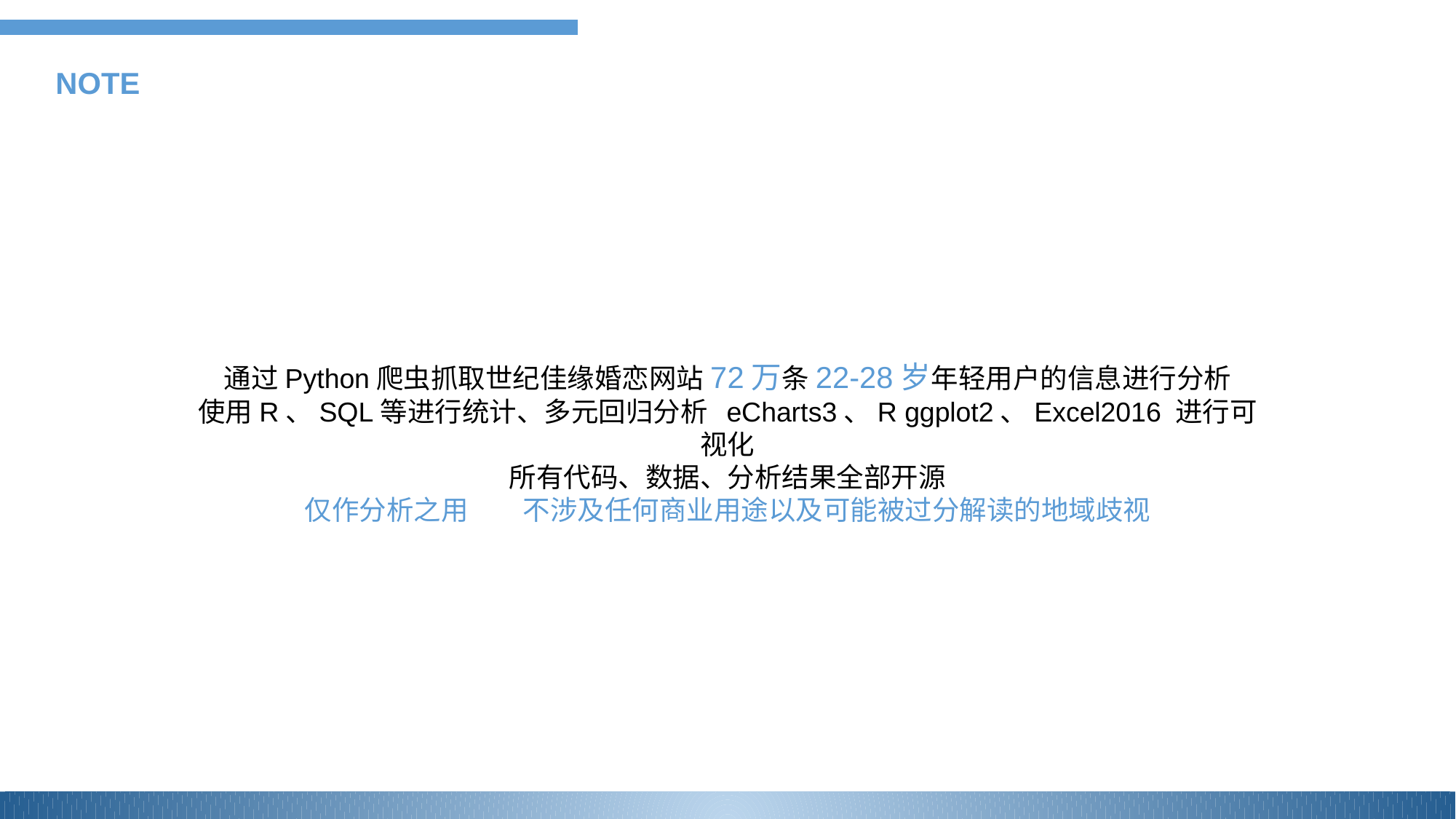

NOTE
通过Python爬虫抓取世纪佳缘婚恋网站72万条22-28岁年轻用户的信息进行分析
使用R、SQL等进行统计、多元回归分析  eCharts3、R ggplot2、Excel2016 进行可视化
所有代码、数据、分析结果全部开源
仅作分析之用	不涉及任何商业用途以及可能被过分解读的地域歧视